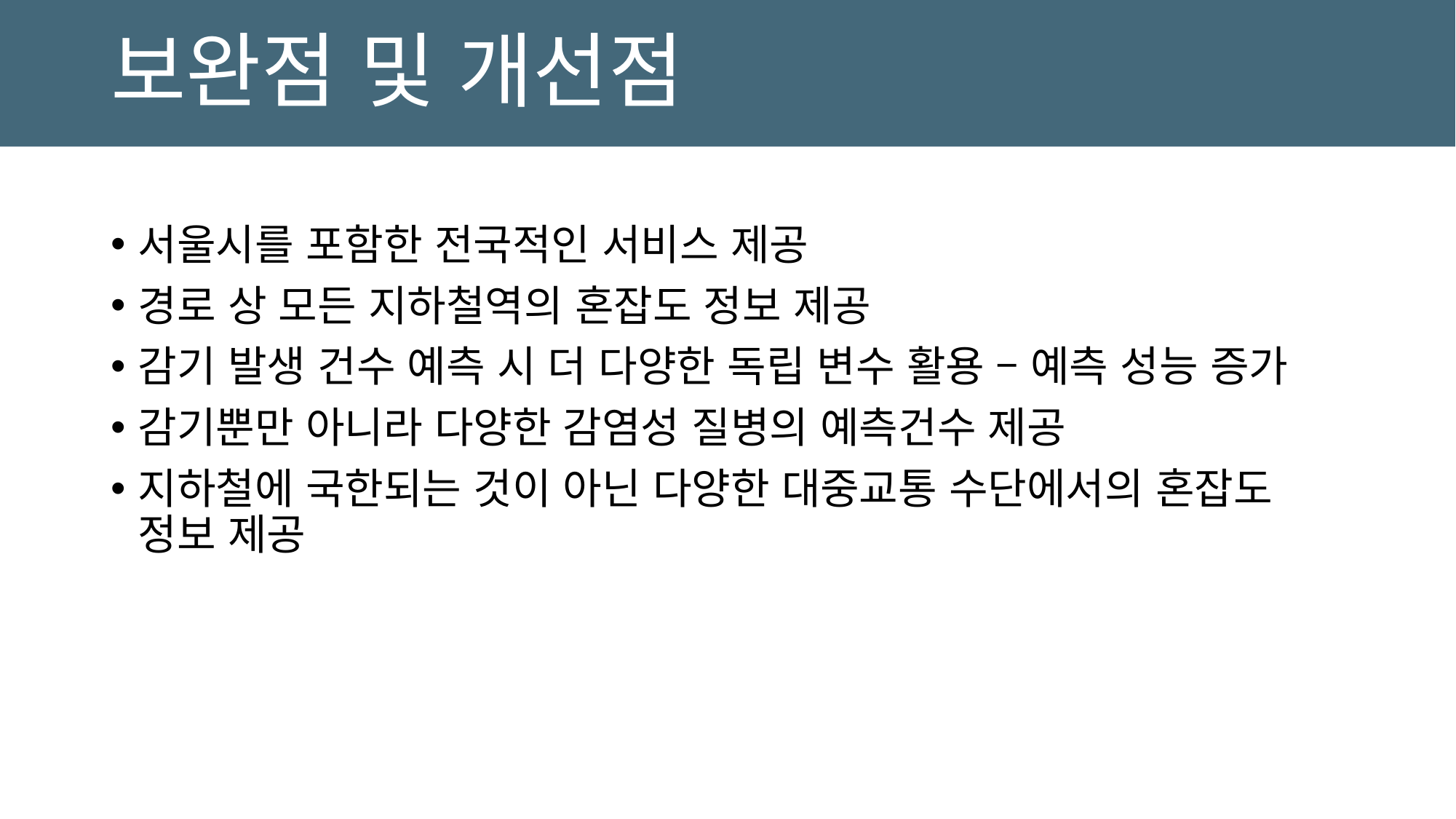

# 보완점 및 개선점
서울시를 포함한 전국적인 서비스 제공
경로 상 모든 지하철역의 혼잡도 정보 제공
감기 발생 건수 예측 시 더 다양한 독립 변수 활용 – 예측 성능 증가
감기뿐만 아니라 다양한 감염성 질병의 예측건수 제공
지하철에 국한되는 것이 아닌 다양한 대중교통 수단에서의 혼잡도 정보 제공